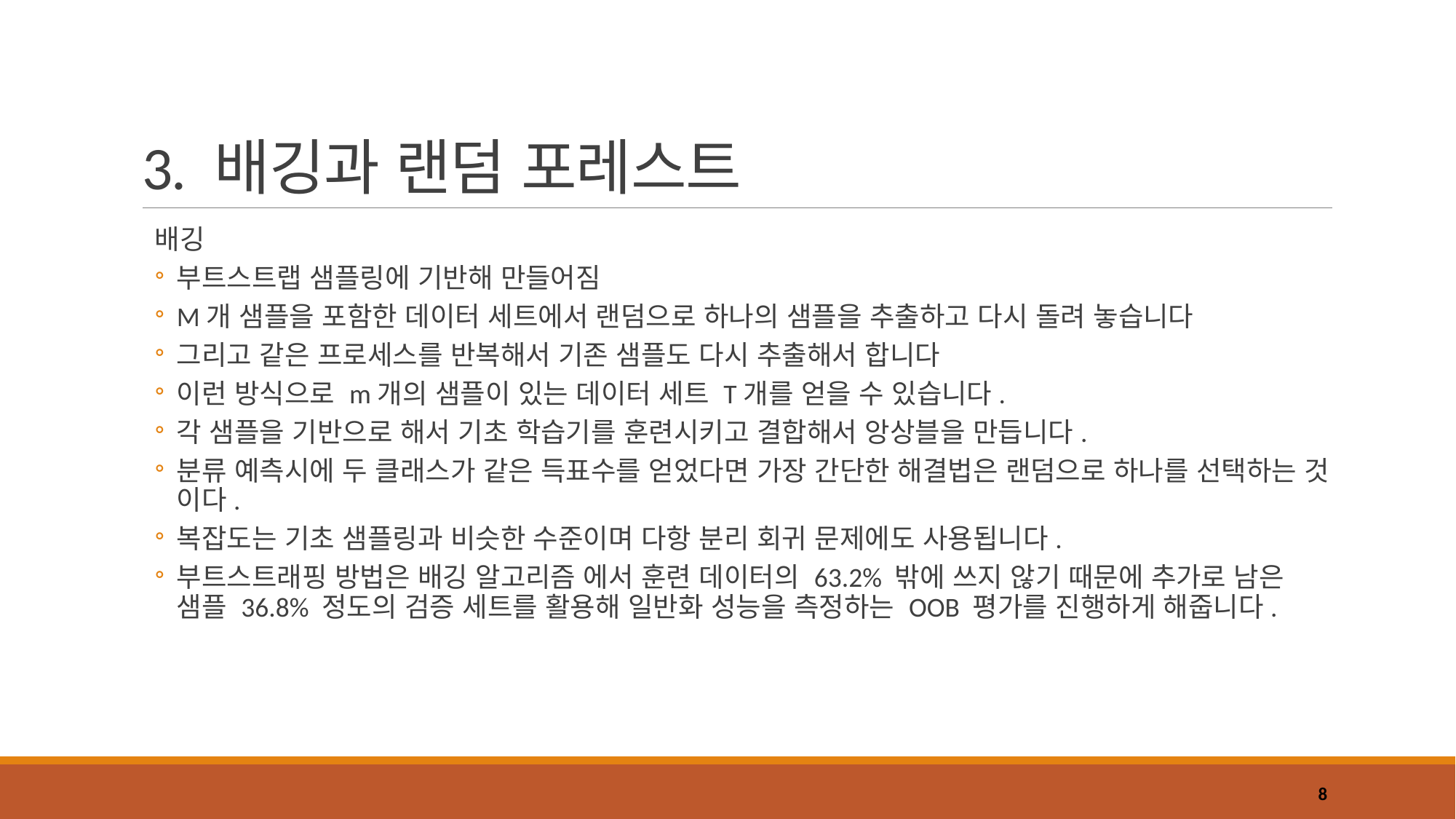

# 3. 배깅과 랜덤 포레스트
배깅
부트스트랩 샘플링에 기반해 만들어짐
M개 샘플을 포함한 데이터 세트에서 랜덤으로 하나의 샘플을 추출하고 다시 돌려 놓습니다
그리고 같은 프로세스를 반복해서 기존 샘플도 다시 추출해서 합니다
이런 방식으로 m개의 샘플이 있는 데이터 세트 T개를 얻을 수 있습니다.
각 샘플을 기반으로 해서 기초 학습기를 훈련시키고 결합해서 앙상블을 만듭니다.
분류 예측시에 두 클래스가 같은 득표수를 얻었다면 가장 간단한 해결법은 랜덤으로 하나를 선택하는 것 이다.
복잡도는 기초 샘플링과 비슷한 수준이며 다항 분리 회귀 문제에도 사용됩니다.
부트스트래핑 방법은 배깅 알고리즘 에서 훈련 데이터의 63.2% 밖에 쓰지 않기 때문에 추가로 남은 샘플 36.8% 정도의 검증 세트를 활용해 일반화 성능을 측정하는 OOB 평가를 진행하게 해줍니다.

8